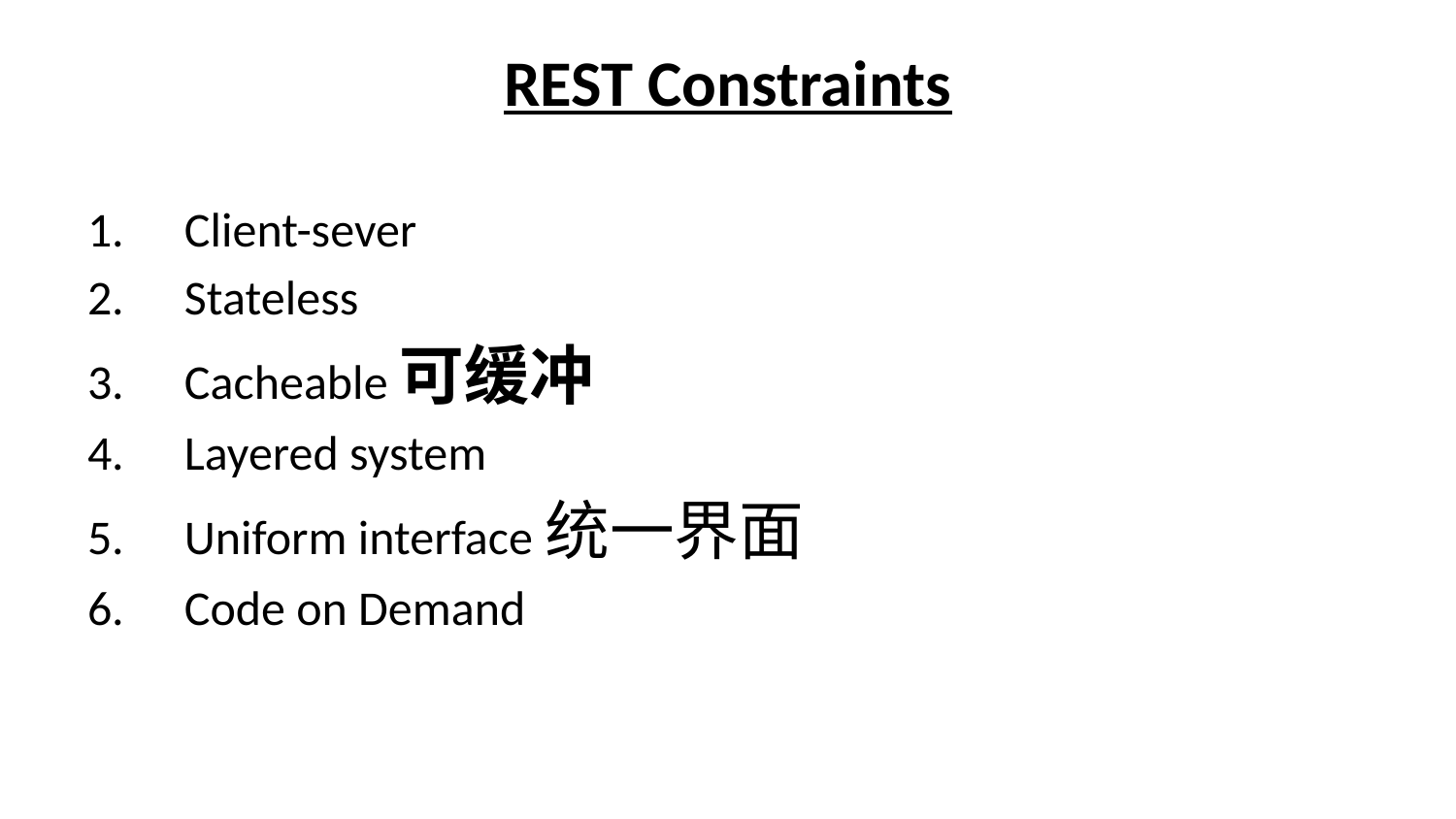

# REST Constraints
Client-sever
Stateless
Cacheable可缓冲
Layered system
Uniform interface统一界面
Code on Demand